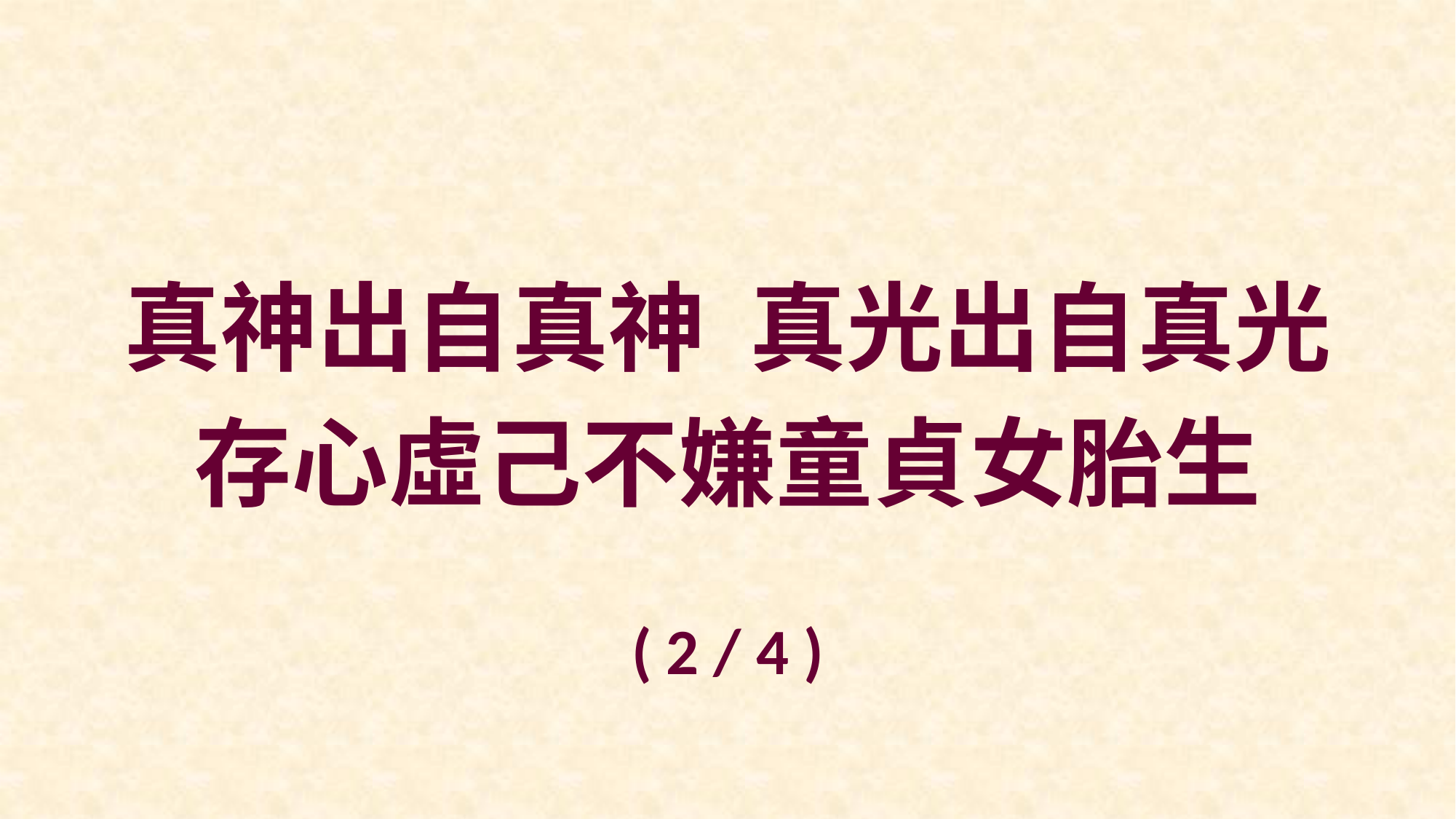

真神出自真神  真光出自真光
存心虛己不嫌童貞女胎生
( 2 / 4 )